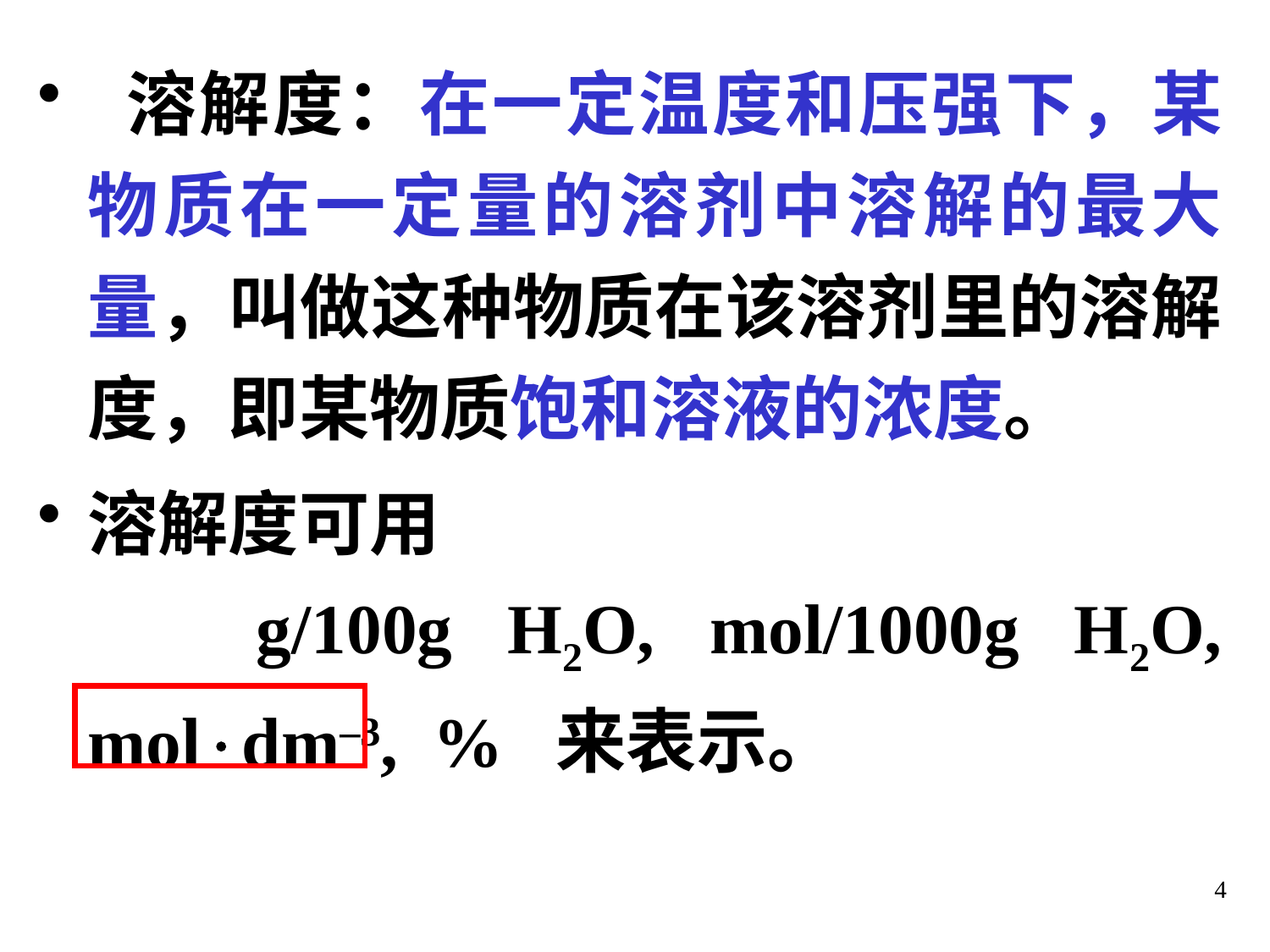

溶解度：在一定温度和压强下，某物质在一定量的溶剂中溶解的最大量，叫做这种物质在该溶剂里的溶解度，即某物质饱和溶液的浓度。
溶解度可用
    g/100g H2O, mol/1000g H2O, mol⋅dm–3,  %  来表示。

4